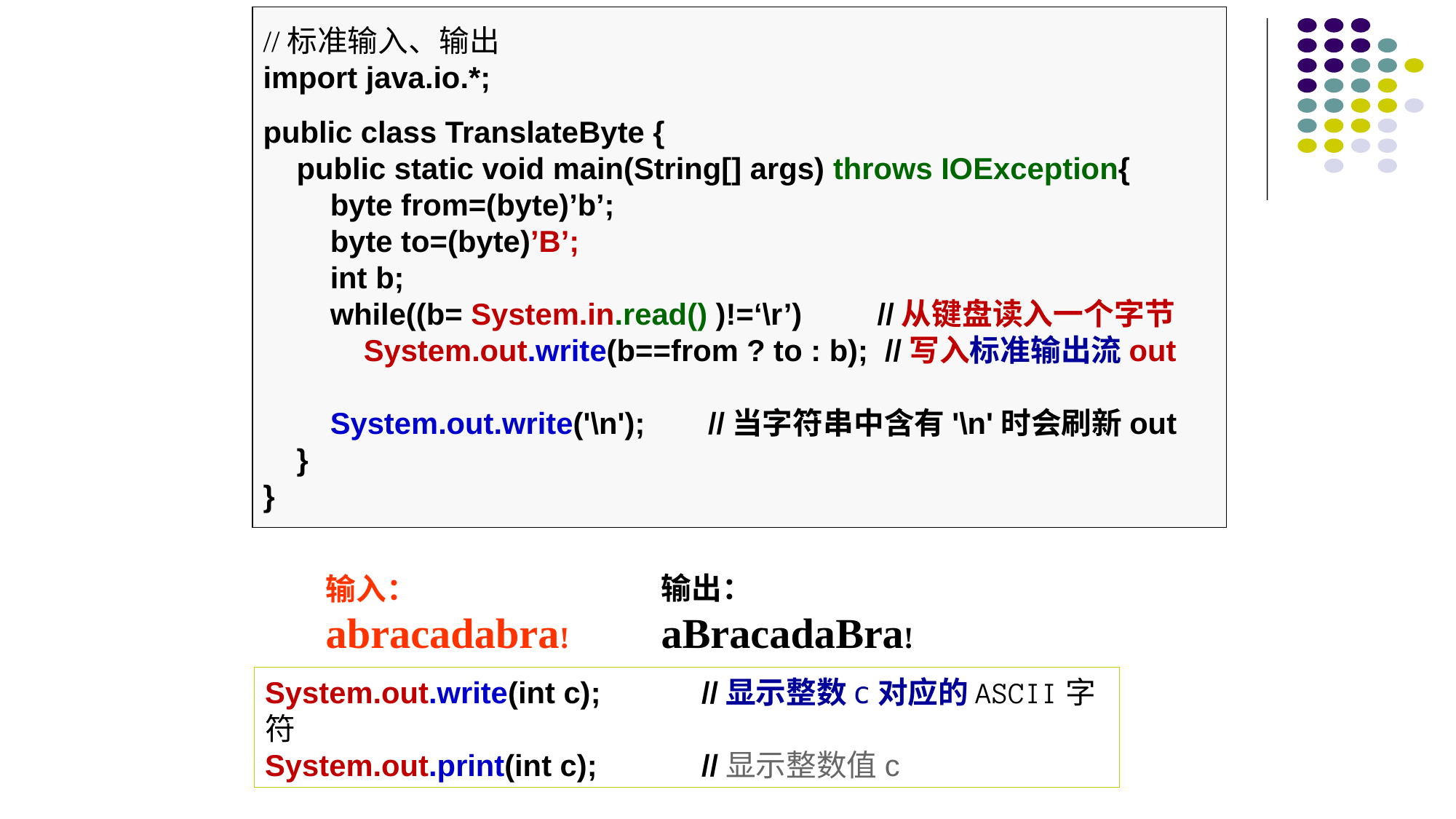

//标准输入、输出
import java.io.*;

public class TranslateByte {
    public static void main(String[] args) throws IOException{
        byte from=(byte)’b’;
        byte to=(byte)’B’;
        int b;
        while((b= System.in.read() )!=‘\r’)         //从键盘读入一个字节
            System.out.write(b==from ? to : b);  //写入标准输出流out

        System.out.write('\n'); 	 //当字符串中含有'\n'时会刷新out
    }
}
输出：aBracadaBra!
输入：abracadabra!
System.out.write(int c); 	//显示整数c对应的ASCII字符
System.out.print(int c);	//显示整数值c
35